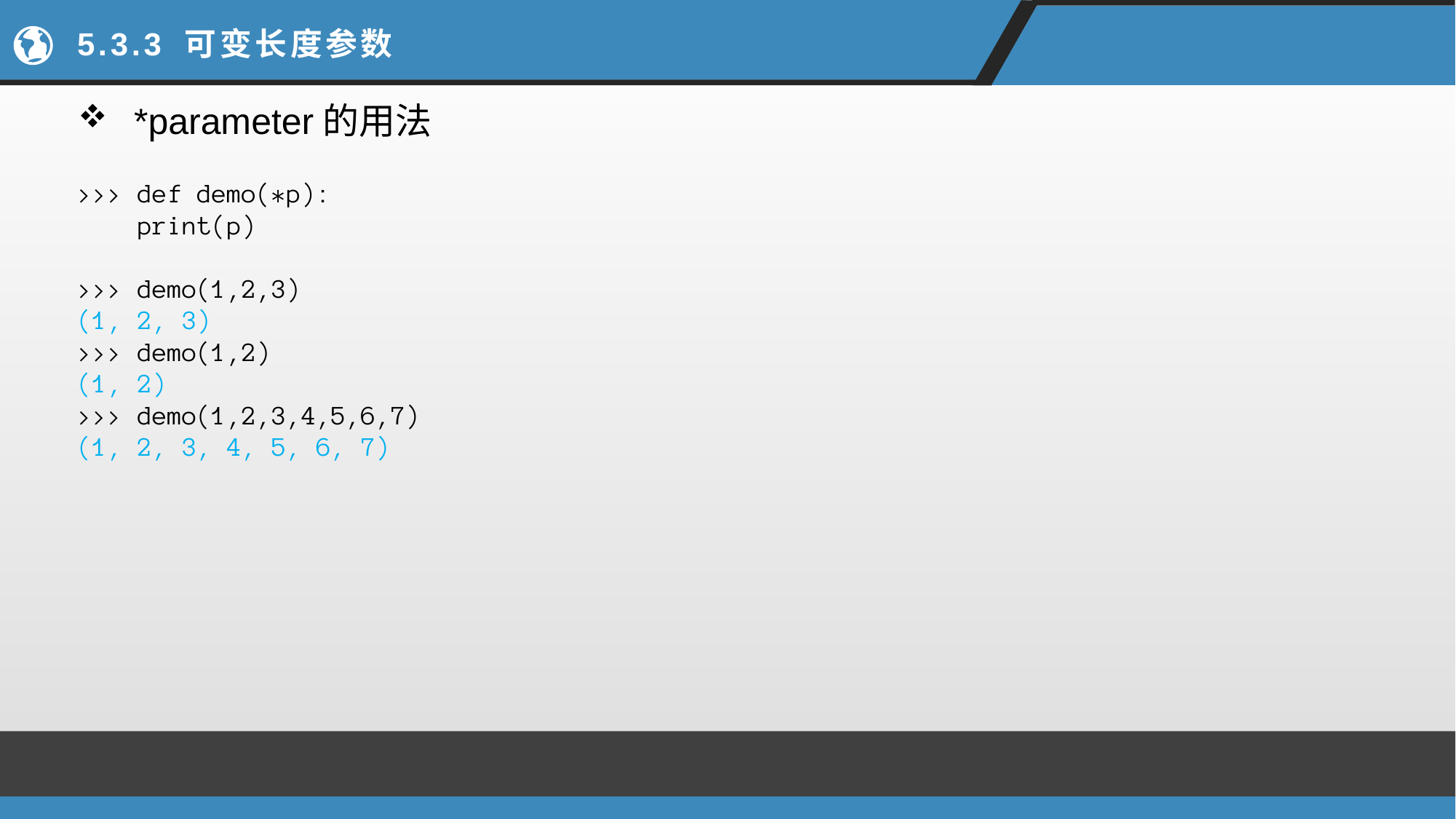

# 5.3.3 可变长度参数

*parameter的用法

>>> def demo(*p):
    print(p)

>>> demo(1,2,3)
(1, 2, 3)
>>> demo(1,2)
(1, 2)
>>> demo(1,2,3,4,5,6,7)
(1, 2, 3, 4, 5, 6, 7)